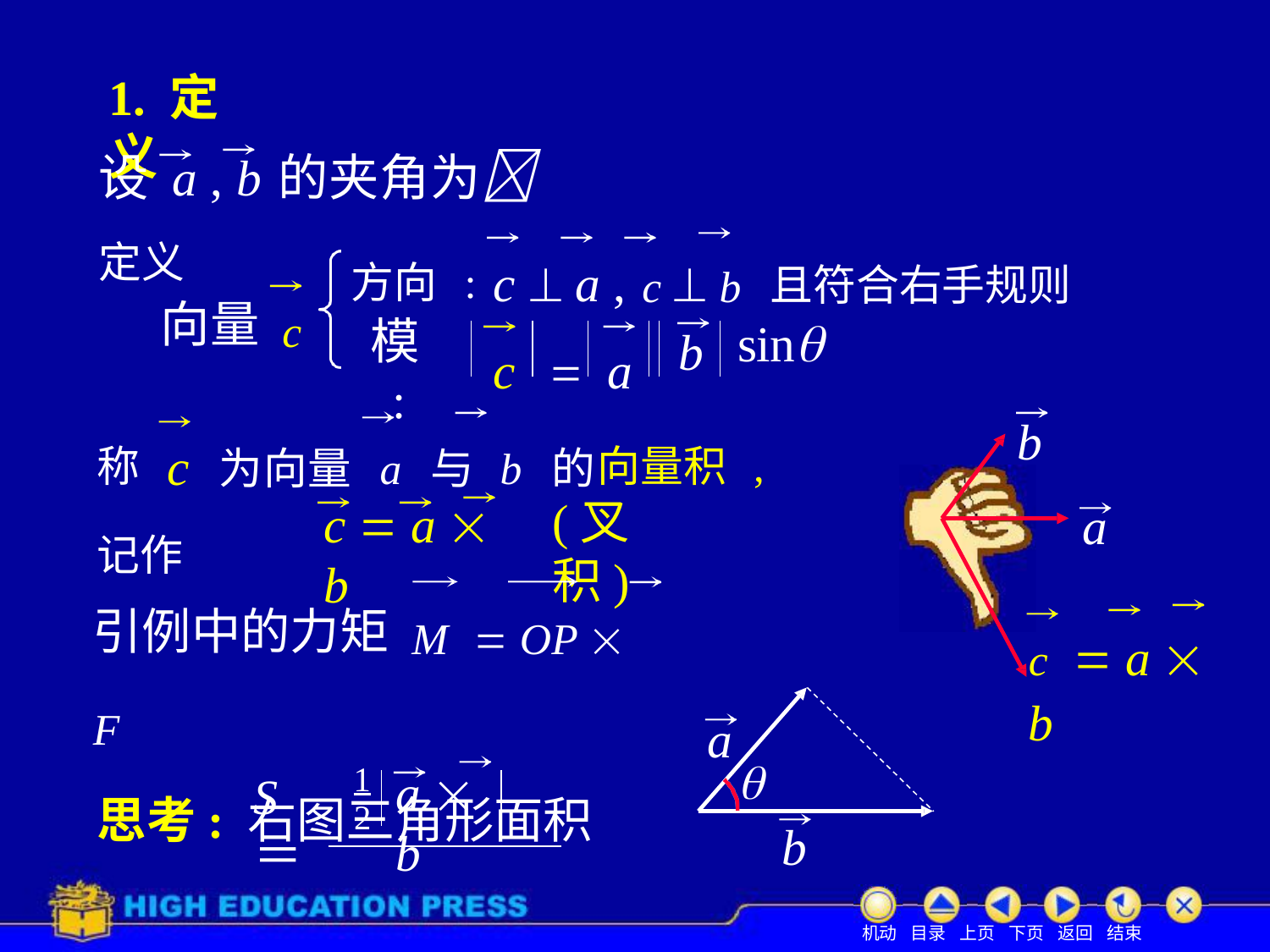

1. 定义
# 设 a , b的夹角为θ	定义

方向 : c ⊥ a , c ⊥ b 且符合右手规则

向量 c

sinθ
模 :
c	=	a

b

b
称 c 为向量 a 与b 的向量积 , 记作

(叉积)
c = a × b

a
c	= a × b

引例中的力矩 M	= OP × F
思考:	右图三角形面积

a

θ

1
2
a × b
S＝

b

机动 目录 上页 下页 返回 结束